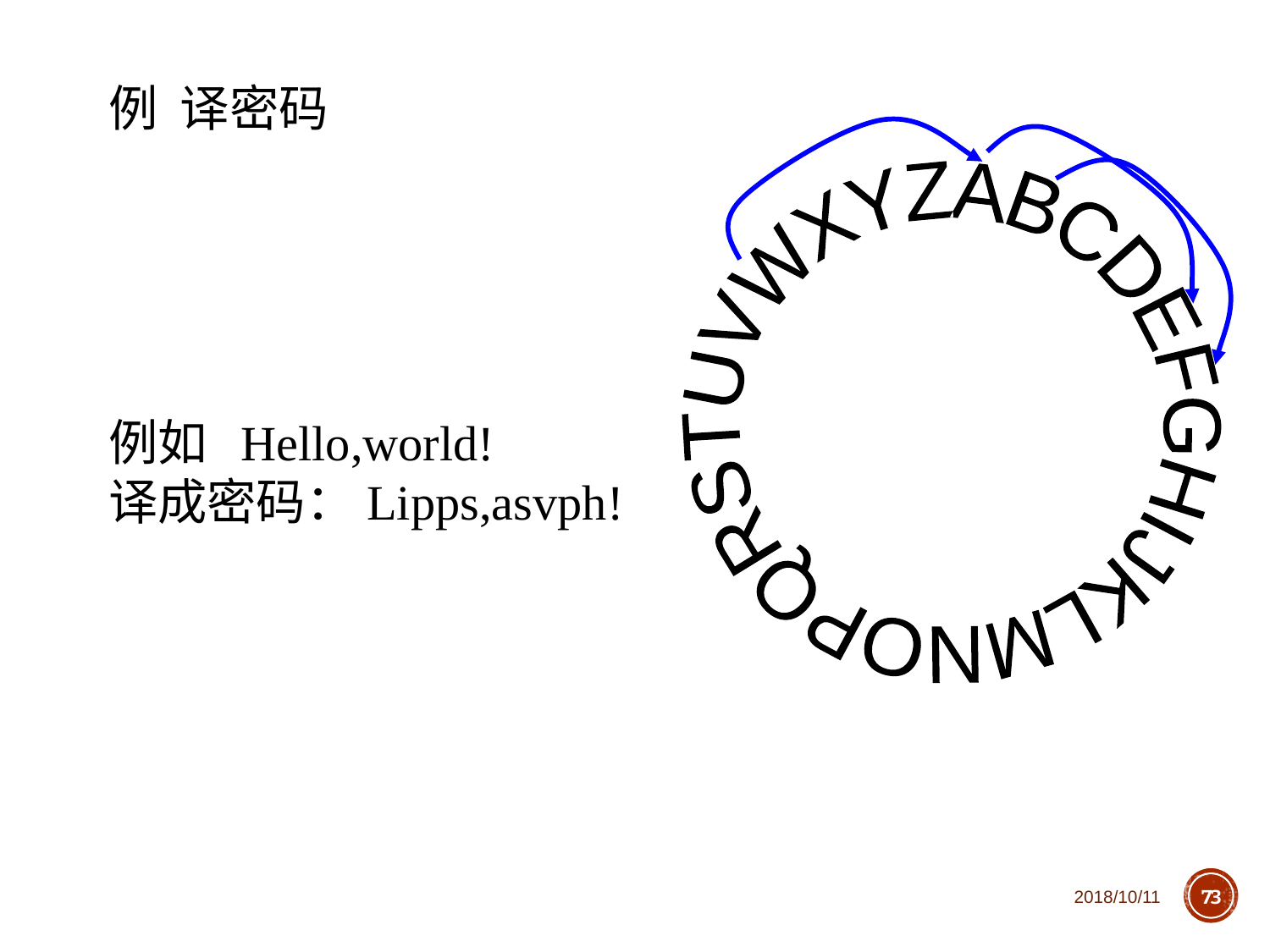

例  译密码

ABCDEFGHIJKLMNOPQRSTUVWXYZ
例如  Hello,world!
译成密码：Lipps,asvph!
2018/10/11
73